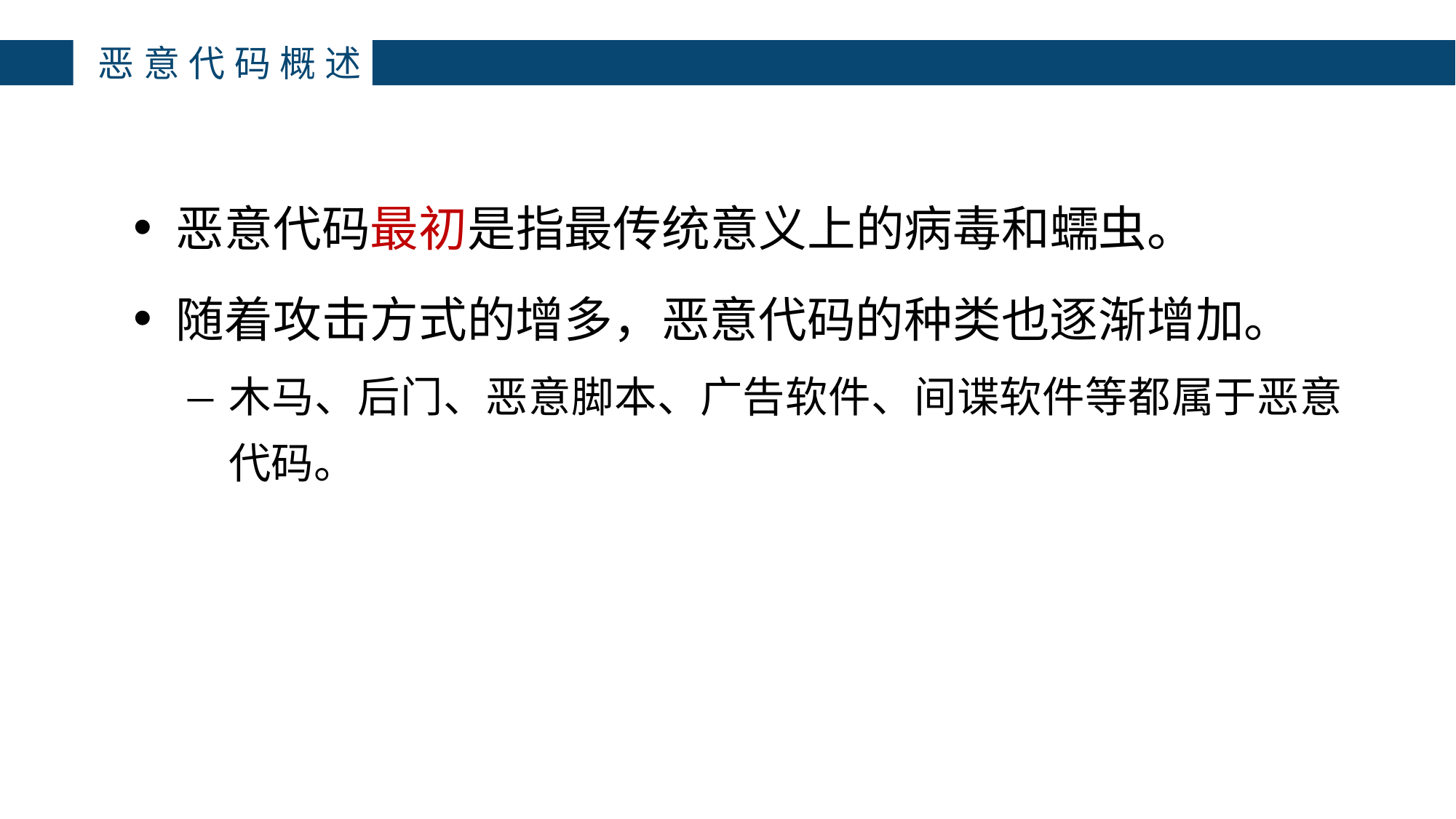

恶意代码概述

恶意代码最初是指最传统意义上的病毒和蠕虫。
随着攻击方式的增多，恶意代码的种类也逐渐增加。
木马、后门、恶意脚本、广告软件、间谍软件等都属于恶意代码。